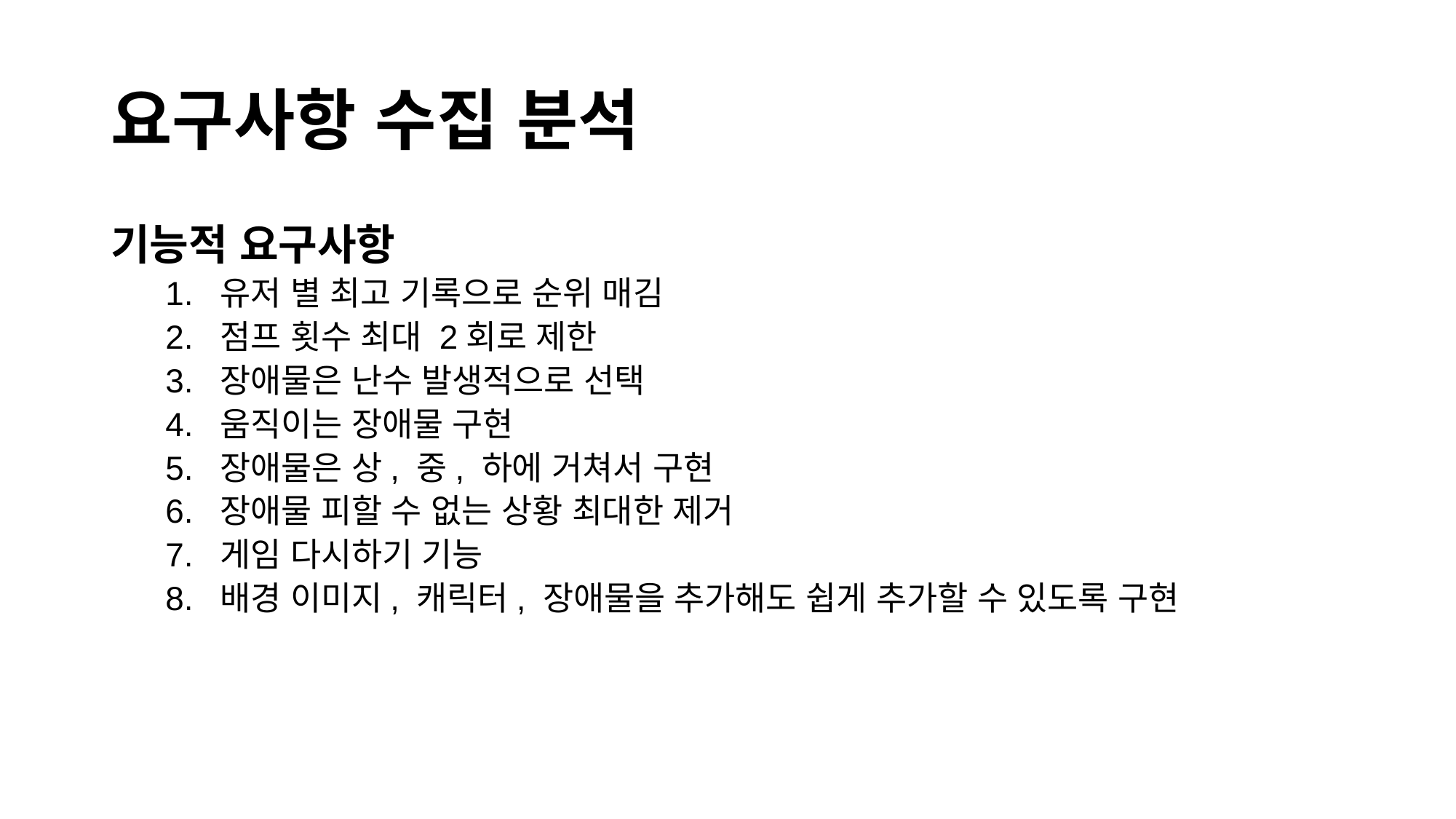

# 요구사항 수집 분석
기능적 요구사항
유저 별 최고 기록으로 순위 매김
점프 횟수 최대 2회로 제한
장애물은 난수 발생적으로 선택
움직이는 장애물 구현
장애물은 상, 중, 하에 거쳐서 구현
장애물 피할 수 없는 상황 최대한 제거
게임 다시하기 기능
배경 이미지, 캐릭터, 장애물을 추가해도 쉽게 추가할 수 있도록 구현